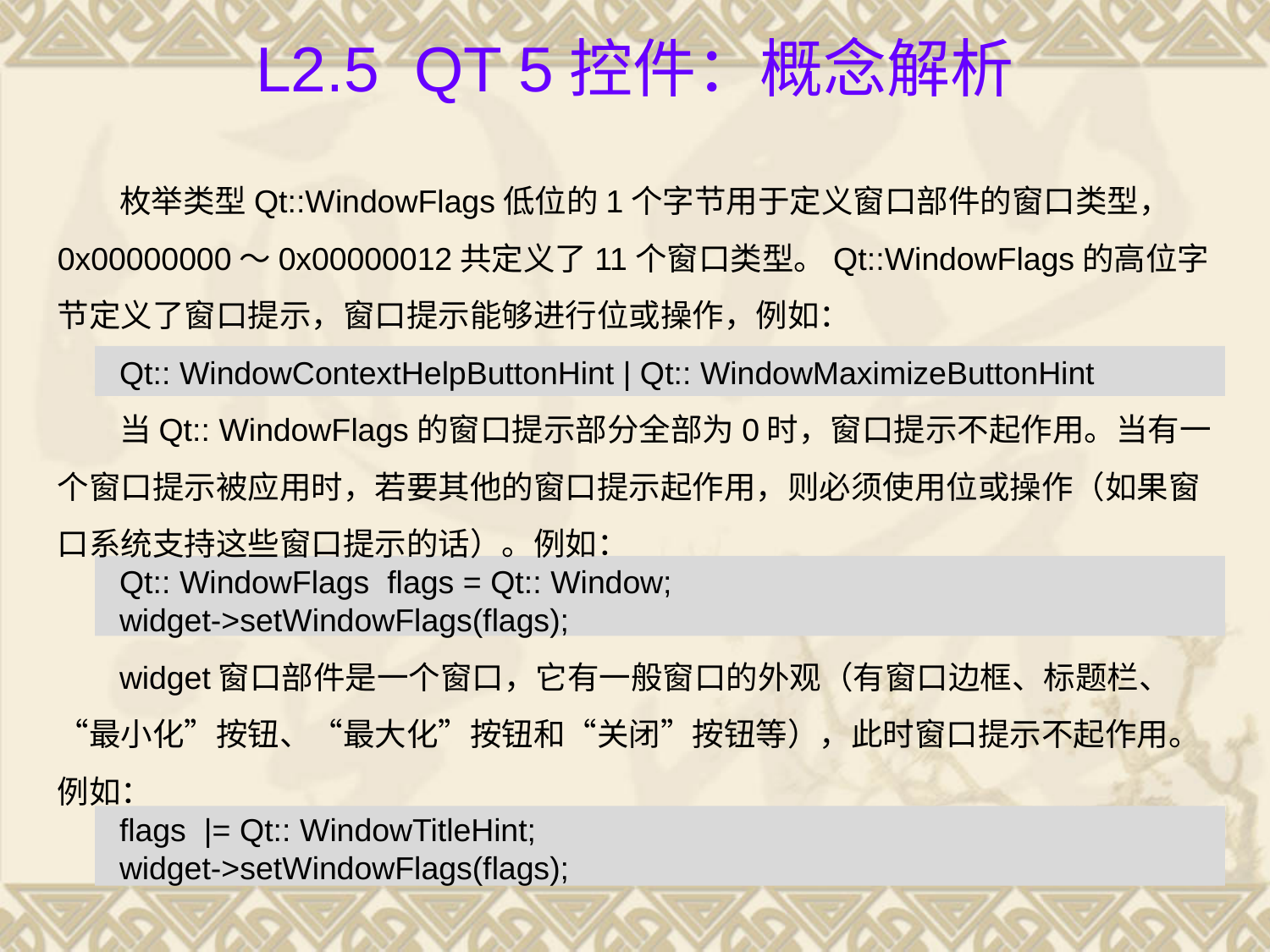

# L2.5  Qt 5控件：概念解析
枚举类型Qt::WindowFlags低位的1个字节用于定义窗口部件的窗口类型， 0x00000000～0x00000012共定义了11个窗口类型。Qt::WindowFlags的高位字节定义了窗口提示，窗口提示能够进行位或操作，例如：
Qt:: WindowContextHelpButtonHint | Qt:: WindowMaximizeButtonHint
当Qt:: WindowFlags的窗口提示部分全部为0时，窗口提示不起作用。当有一个窗口提示被应用时，若要其他的窗口提示起作用，则必须使用位或操作（如果窗口系统支持这些窗口提示的话）。例如：
Qt:: WindowFlags  flags = Qt:: Window;
widget->setWindowFlags(flags);
widget窗口部件是一个窗口，它有一般窗口的外观（有窗口边框、标题栏、“最小化”按钮、“最大化”按钮和“关闭”按钮等），此时窗口提示不起作用。例如：
flags  |= Qt:: WindowTitleHint;
widget->setWindowFlags(flags);